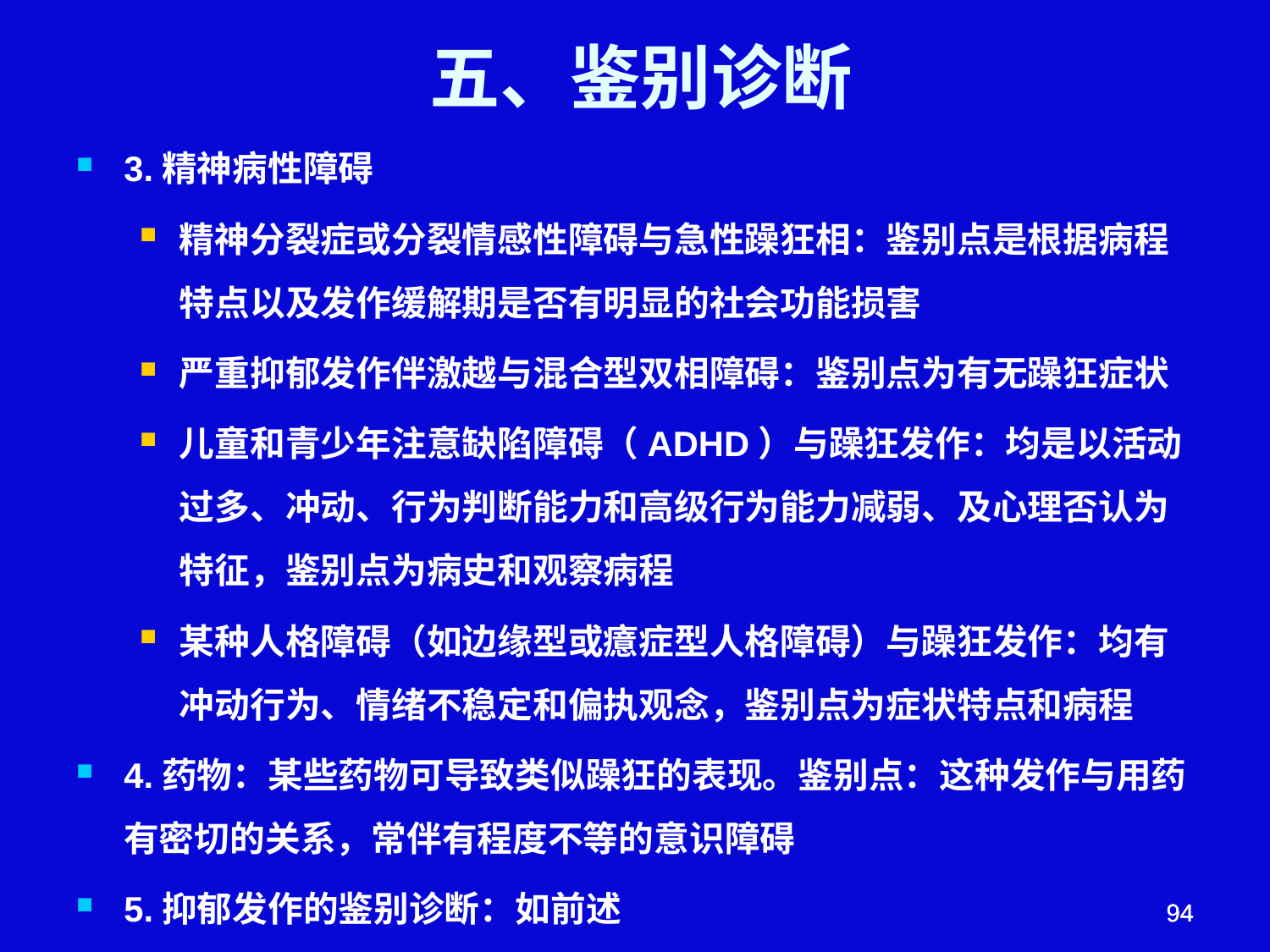

# 五、鉴别诊断
3.精神病性障碍
精神分裂症或分裂情感性障碍与急性躁狂相：鉴别点是根据病程特点以及发作缓解期是否有明显的社会功能损害
严重抑郁发作伴激越与混合型双相障碍：鉴别点为有无躁狂症状
儿童和青少年注意缺陷障碍（ADHD）与躁狂发作：均是以活动过多、冲动、行为判断能力和高级行为能力减弱、及心理否认为特征，鉴别点为病史和观察病程
某种人格障碍（如边缘型或癔症型人格障碍）与躁狂发作：均有冲动行为、情绪不稳定和偏执观念，鉴别点为症状特点和病程
4.药物：某些药物可导致类似躁狂的表现。鉴别点：这种发作与用药有密切的关系，常伴有程度不等的意识障碍
5.抑郁发作的鉴别诊断：如前述
94
94
94